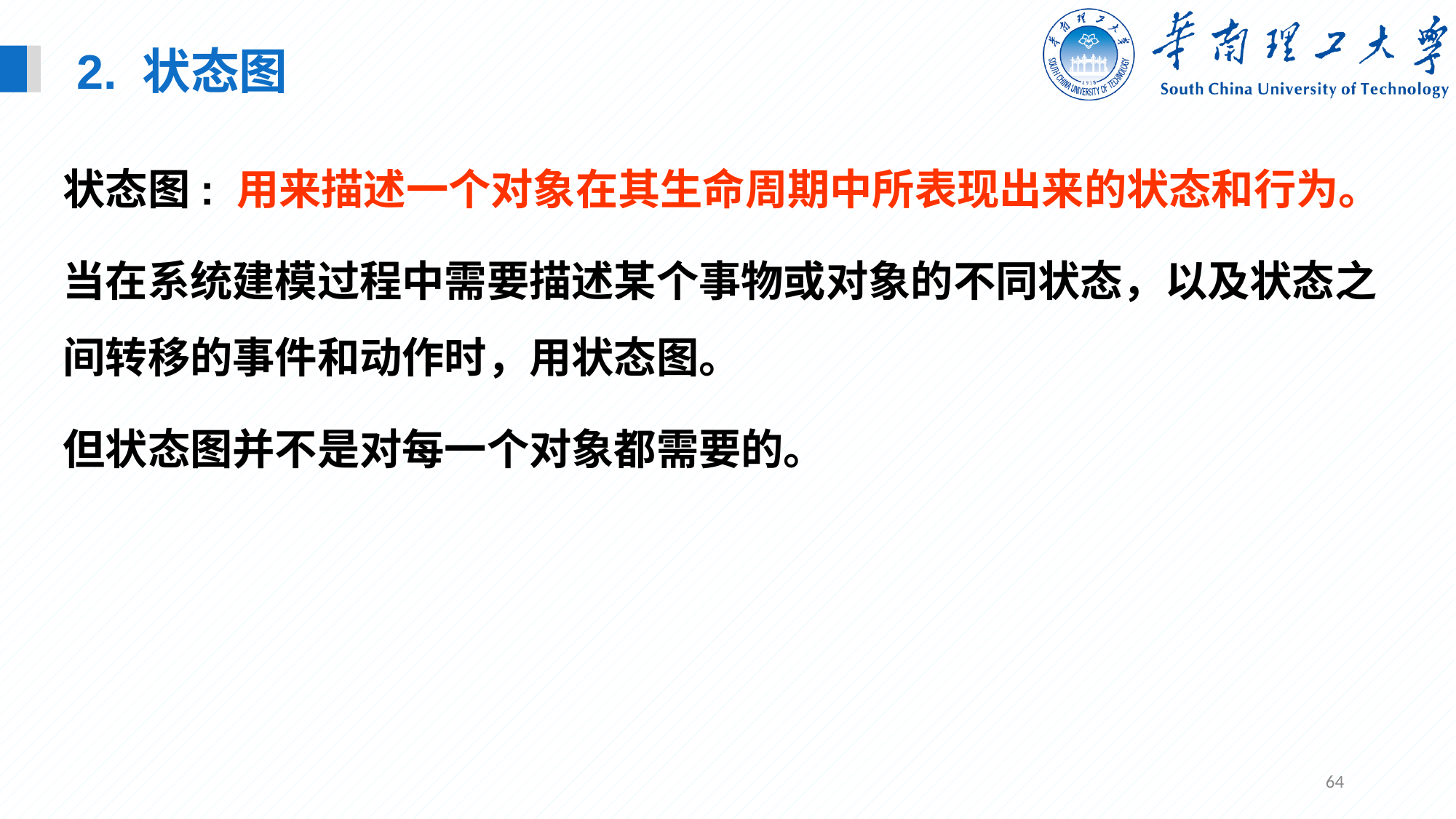

2. 状态图
状态图: 用来描述一个对象在其生命周期中所表现出来的状态和行为。
当在系统建模过程中需要描述某个事物或对象的不同状态，以及状态之间转移的事件和动作时，用状态图。
但状态图并不是对每一个对象都需要的。
64